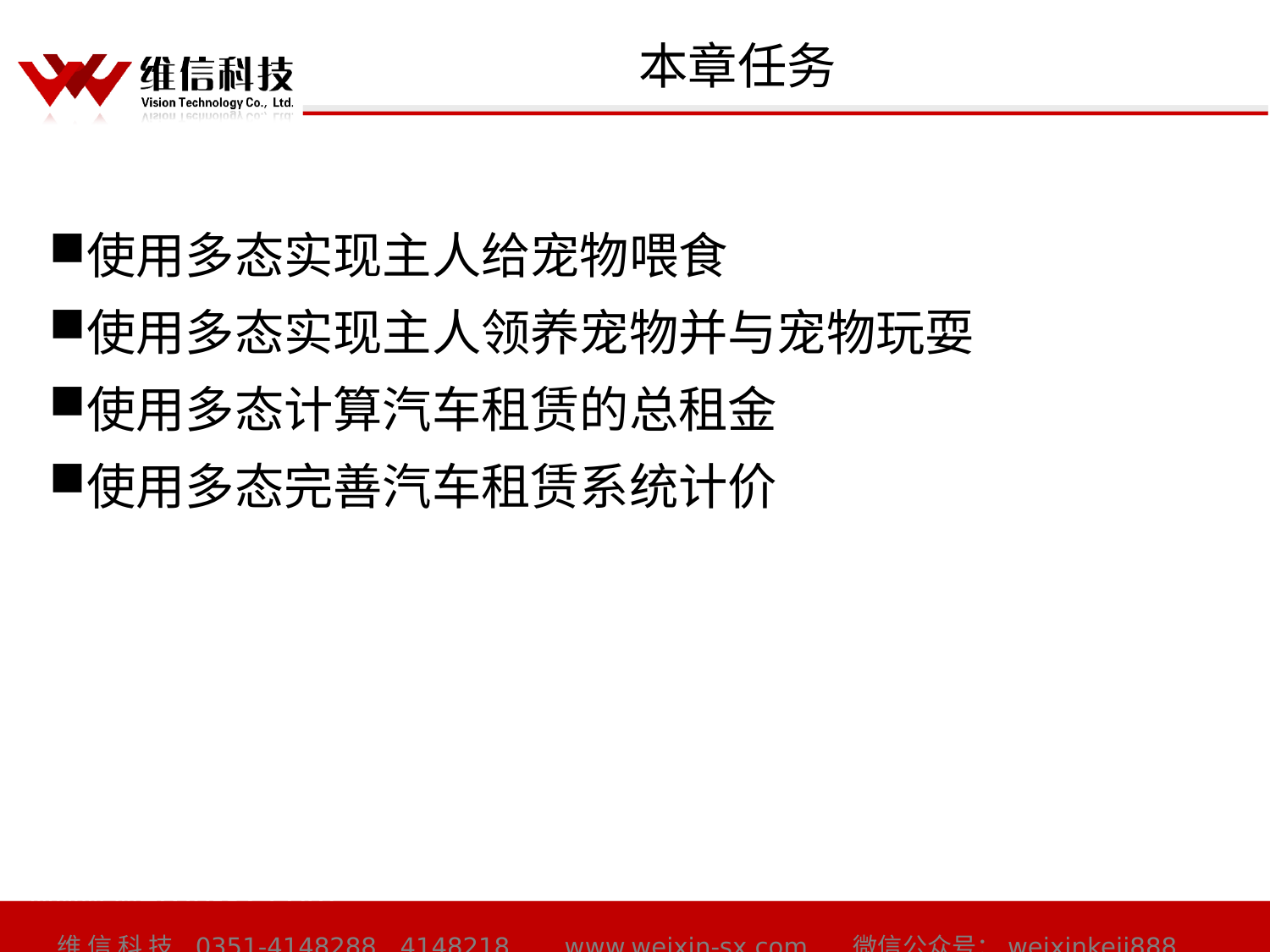

# 本章任务
使用多态实现主人给宠物喂食
使用多态实现主人领养宠物并与宠物玩耍
使用多态计算汽车租赁的总租金
使用多态完善汽车租赁系统计价